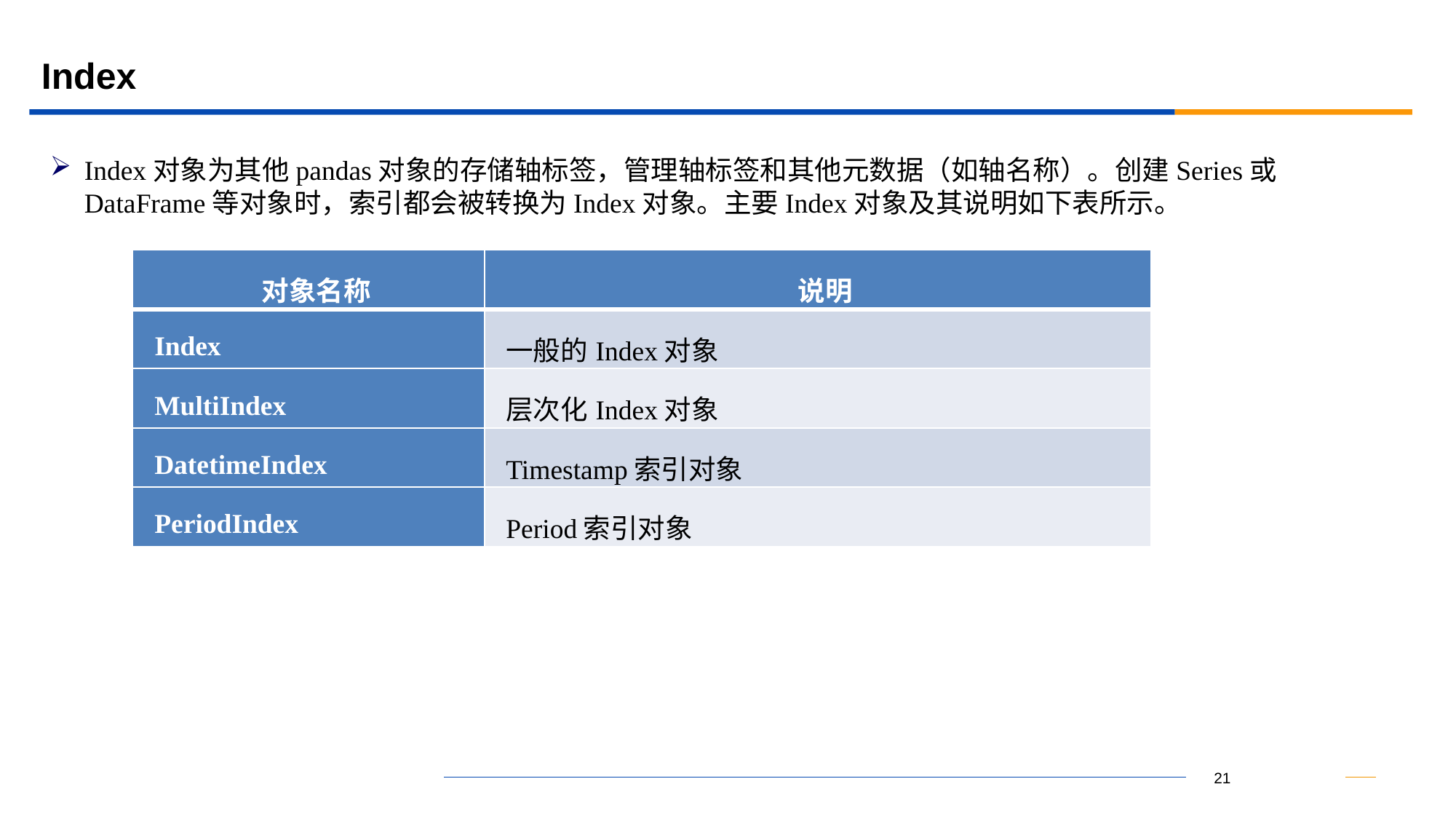

# Index
Index对象为其他pandas对象的存储轴标签，管理轴标签和其他元数据（如轴名称）。创建Series或DataFrame等对象时，索引都会被转换为Index对象。主要Index对象及其说明如下表所示。
| 对象名称 | 说明 |
| --- | --- |
| Index | 一般的Index对象 |
| MultiIndex | 层次化Index对象 |
| DatetimeIndex | Timestamp索引对象 |
| PeriodIndex | Period索引对象 |